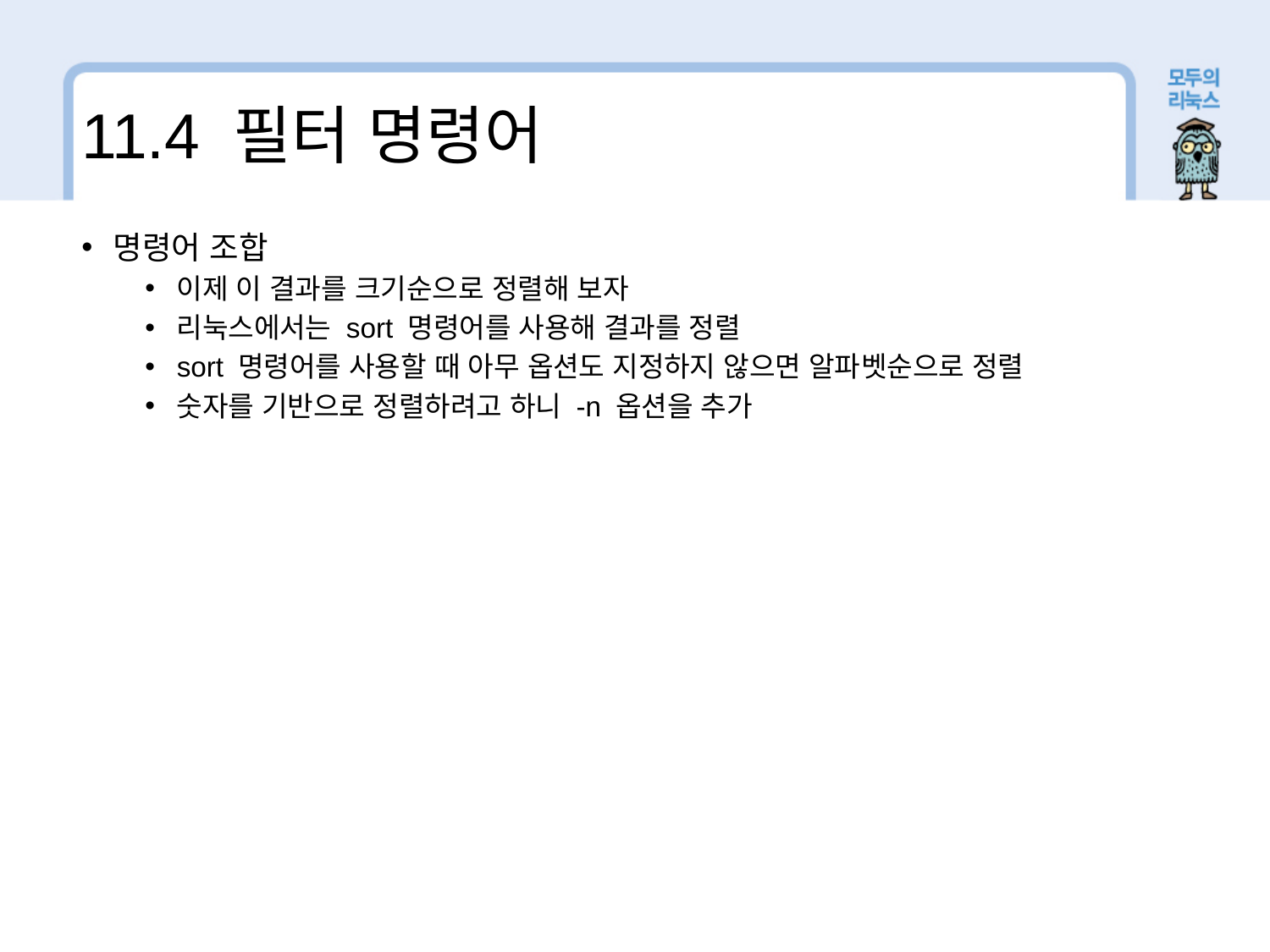

11.4 필터 명령어
명령어 조합
이제 이 결과를 크기순으로 정렬해 보자
리눅스에서는 sort 명령어를 사용해 결과를 정렬
sort 명령어를 사용할 때 아무 옵션도 지정하지 않으면 알파벳순으로 정렬
숫자를 기반으로 정렬하려고 하니 -n 옵션을 추가